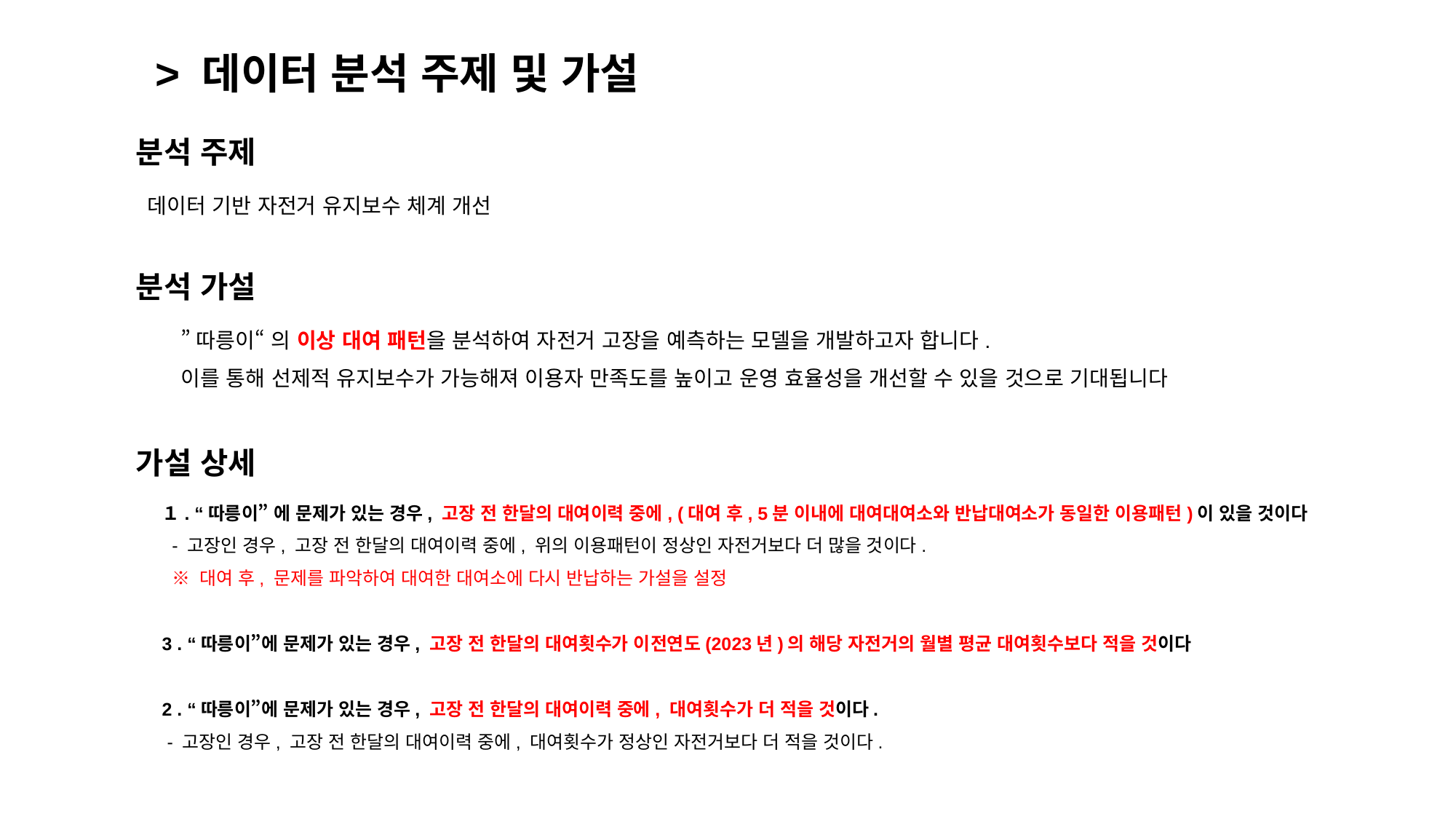

> 데이터 분석 주제 및 가설
분석 주제
데이터 기반 자전거 유지보수 체계 개선
분석 가설
”따릉이“ 의 이상 대여 패턴을 분석하여 자전거 고장을 예측하는 모델을 개발하고자 합니다.
이를 통해 선제적 유지보수가 가능해져 이용자 만족도를 높이고 운영 효율성을 개선할 수 있을 것으로 기대됩니다
가설 상세
１. “따릉이” 에 문제가 있는 경우, 고장 전 한달의 대여이력 중에, (대여 후, 5분 이내에 대여대여소와 반납대여소가 동일한 이용패턴)이 있을 것이다
  - 고장인 경우, 고장 전 한달의 대여이력 중에, 위의 이용패턴이 정상인 자전거보다 더 많을 것이다.
  ※ 대여 후, 문제를 파악하여 대여한 대여소에 다시 반납하는 가설을 설정

3 . “따릉이”에 문제가 있는 경우, 고장 전 한달의 대여횟수가 이전연도(2023년)의 해당 자전거의 월별 평균 대여횟수보다 적을 것이다

2 . “따릉이”에 문제가 있는 경우, 고장 전 한달의 대여이력 중에, 대여횟수가 더 적을 것이다.
 - 고장인 경우, 고장 전 한달의 대여이력 중에, 대여횟수가 정상인 자전거보다 더 적을 것이다.